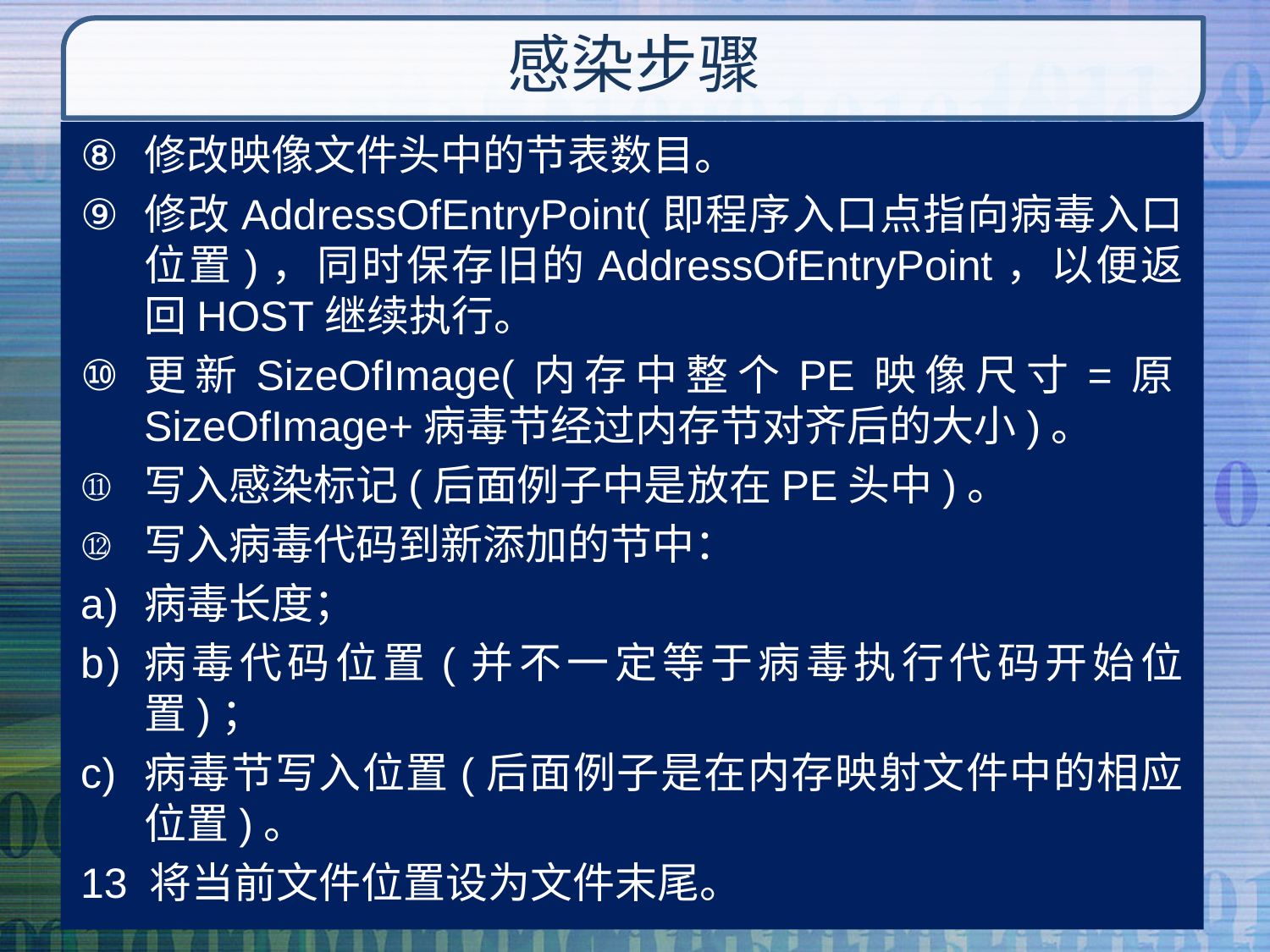

# 感染步骤
修改映像文件头中的节表数目。
修改AddressOfEntryPoint(即程序入口点指向病毒入口位置)，同时保存旧的AddressOfEntryPoint，以便返回HOST继续执行。
更新SizeOfImage(内存中整个PE映像尺寸=原SizeOfImage+病毒节经过内存节对齐后的大小)。
写入感染标记(后面例子中是放在PE头中)。
写入病毒代码到新添加的节中：
病毒长度；
病毒代码位置(并不一定等于病毒执行代码开始位置)；
病毒节写入位置(后面例子是在内存映射文件中的相应位置)。
13 将当前文件位置设为文件末尾。